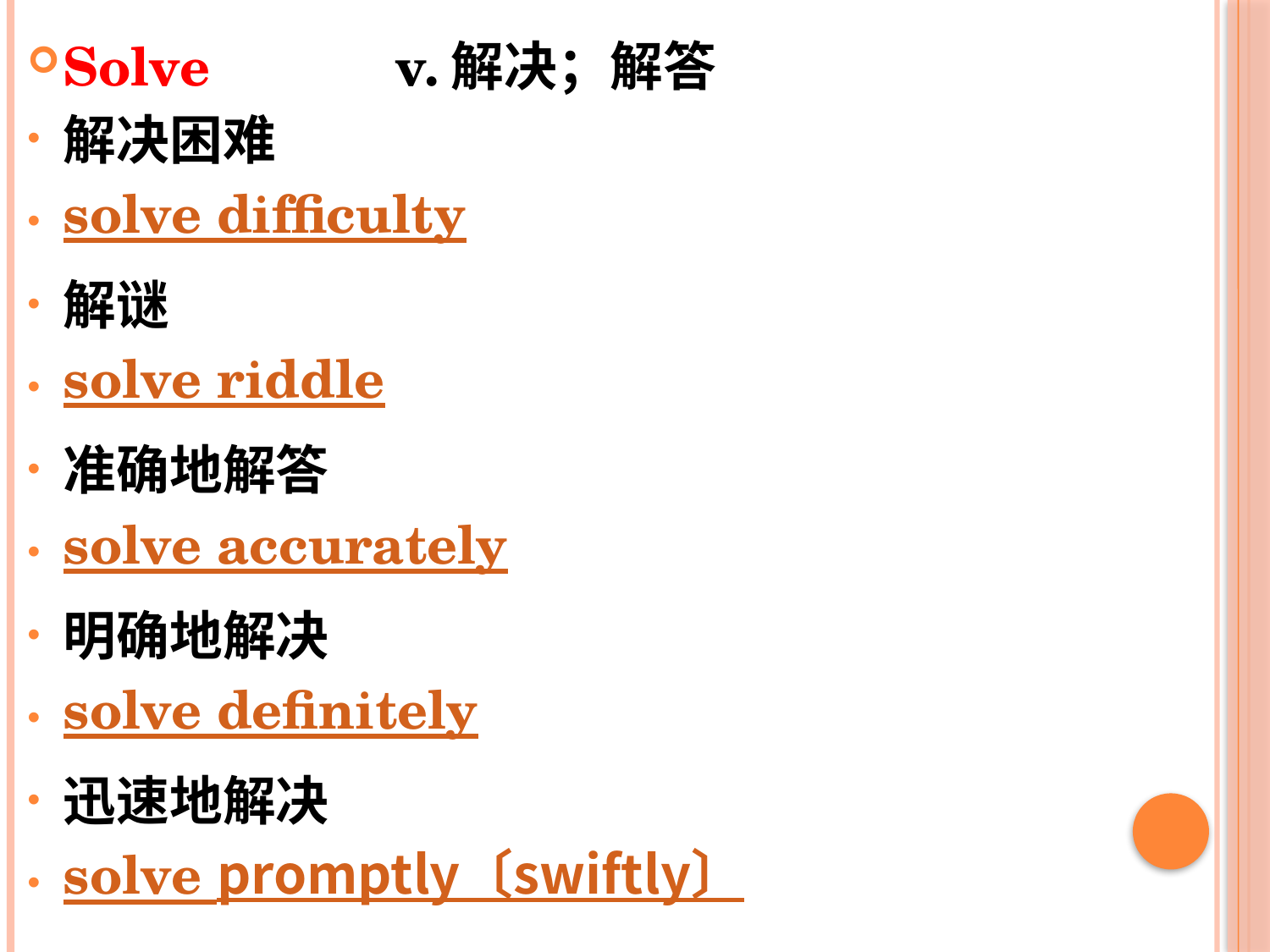

Solve  　 　 v.解决；解答
解决困难
solve difficulty
解谜
solve riddle
准确地解答
solve accurately
明确地解决
solve definitely
迅速地解决
solve promptly〔swiftly〕